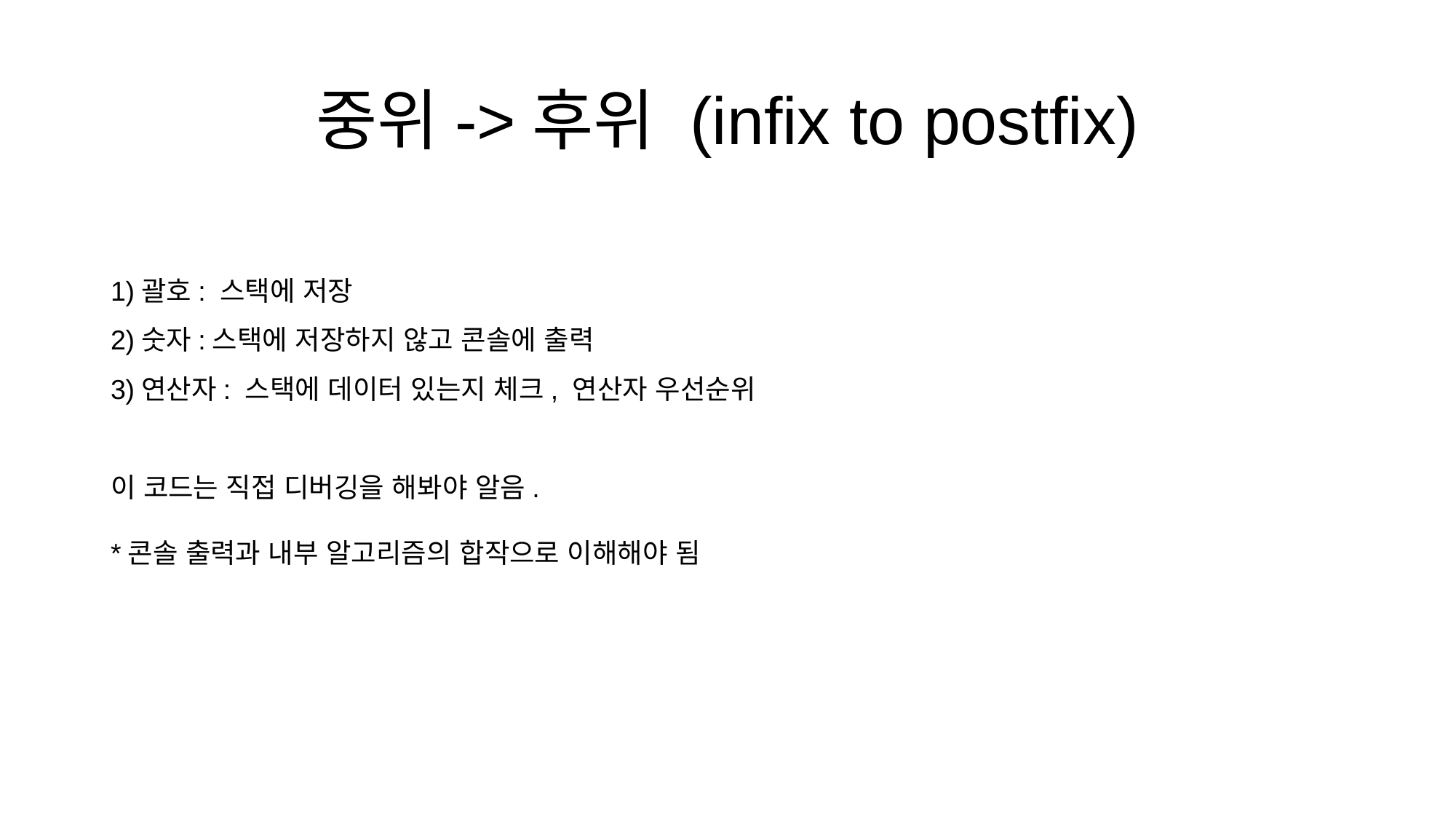

# 중위->후위 (infix to postfix)
1)괄호: 스택에 저장
2)숫자:스택에 저장하지 않고 콘솔에 출력
3)연산자: 스택에 데이터 있는지 체크, 연산자 우선순위

이 코드는 직접 디버깅을 해봐야 알음.

*콘솔 출력과 내부 알고리즘의 합작으로 이해해야 됨